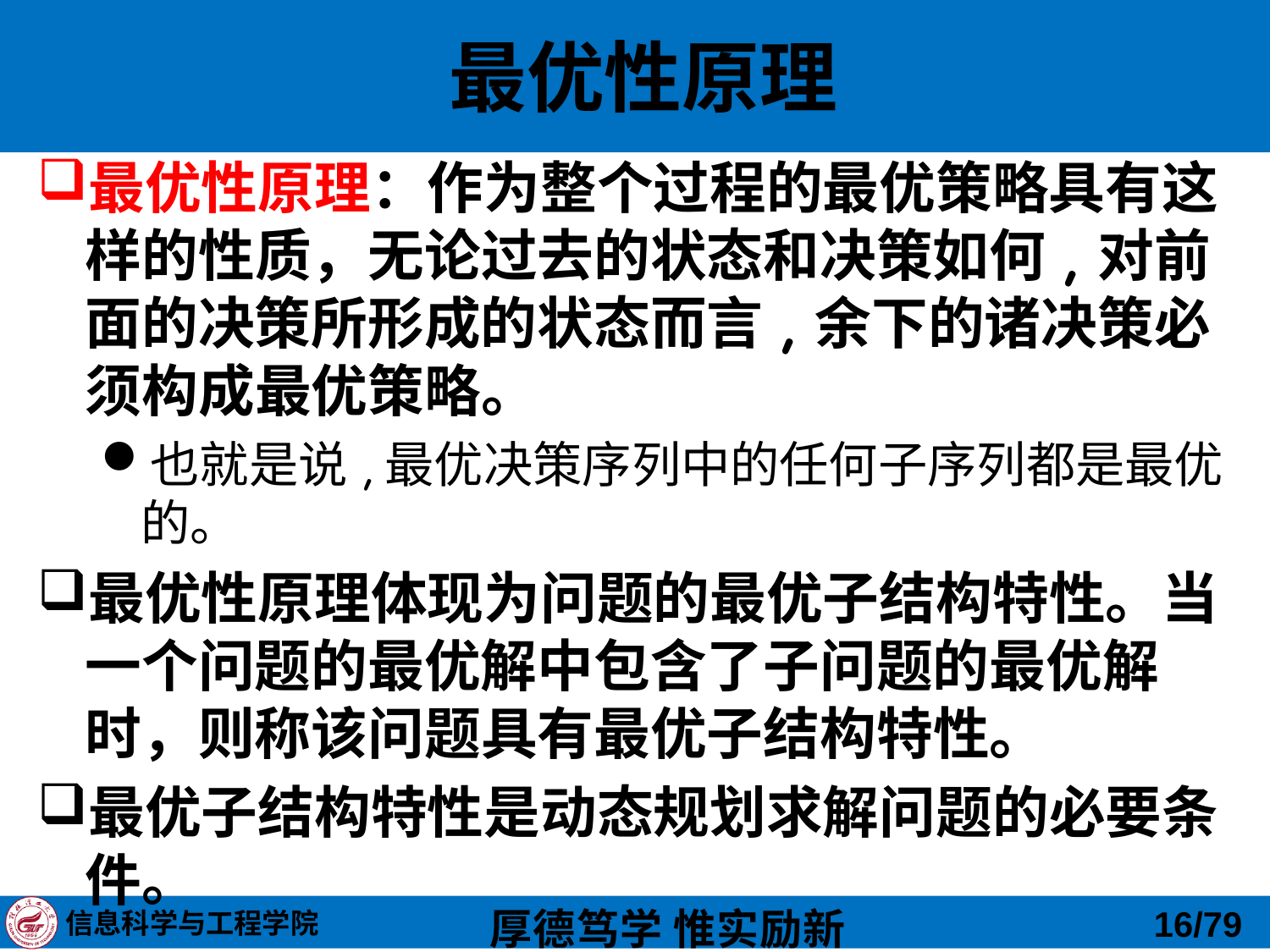

# 最优性原理
最优性原理：作为整个过程的最优策略具有这样的性质，无论过去的状态和决策如何,对前面的决策所形成的状态而言,余下的诸决策必须构成最优策略。
也就是说,最优决策序列中的任何子序列都是最优的。
最优性原理体现为问题的最优子结构特性。当一个问题的最优解中包含了子问题的最优解时，则称该问题具有最优子结构特性。
最优子结构特性是动态规划求解问题的必要条件。

16/79